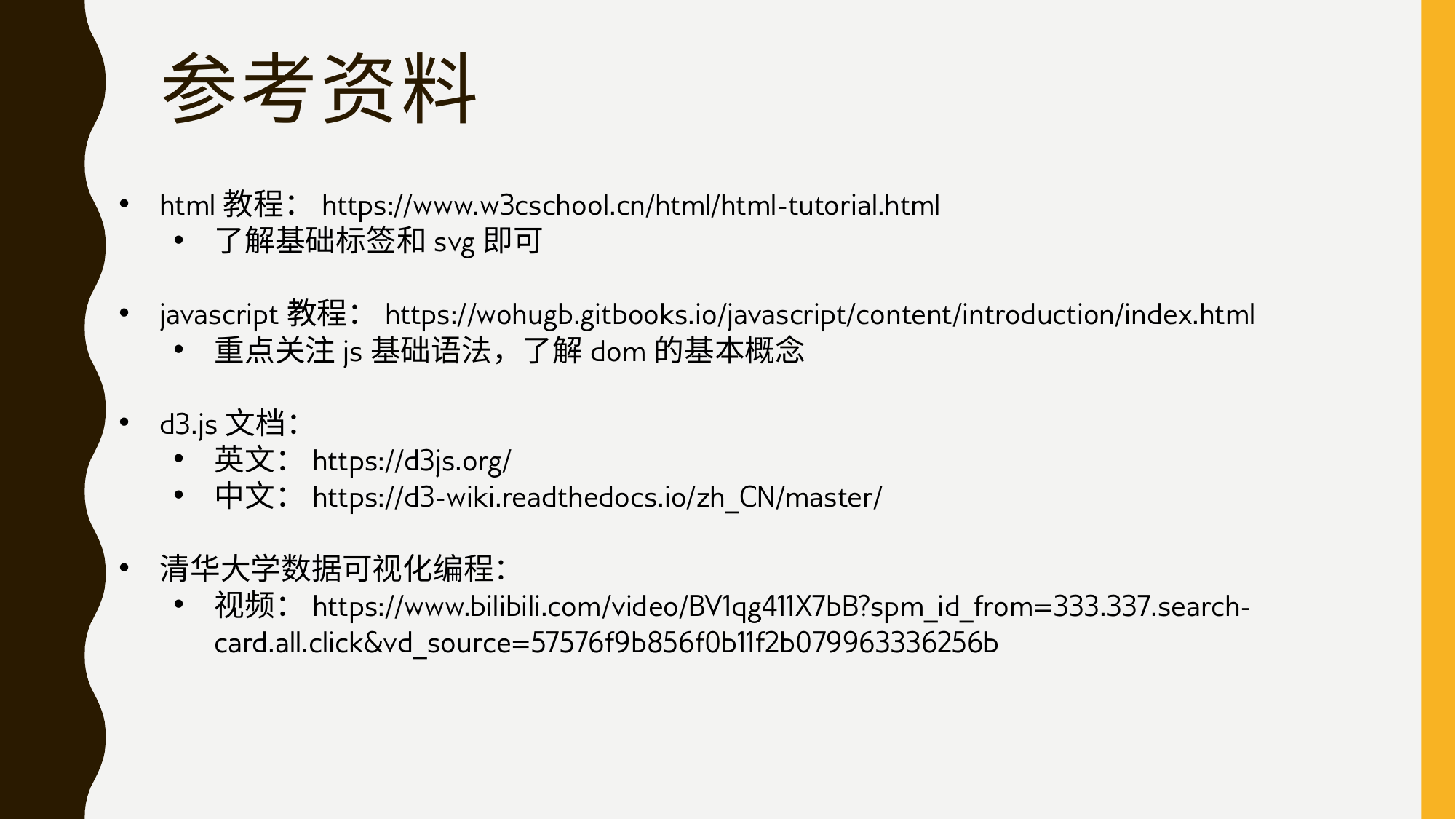

# 参考资料

html教程：https://www.w3cschool.cn/html/html-tutorial.html
了解基础标签和svg即可

javascript教程：https://wohugb.gitbooks.io/javascript/content/introduction/index.html
重点关注js基础语法，了解dom的基本概念

d3.js文档：
英文：https://d3js.org/
中文：https://d3-wiki.readthedocs.io/zh_CN/master/

清华大学数据可视化编程：
视频：https://www.bilibili.com/video/BV1qg411X7bB?spm_id_from=333.337.search-card.all.click&vd_source=57576f9b856f0b11f2b079963336256b